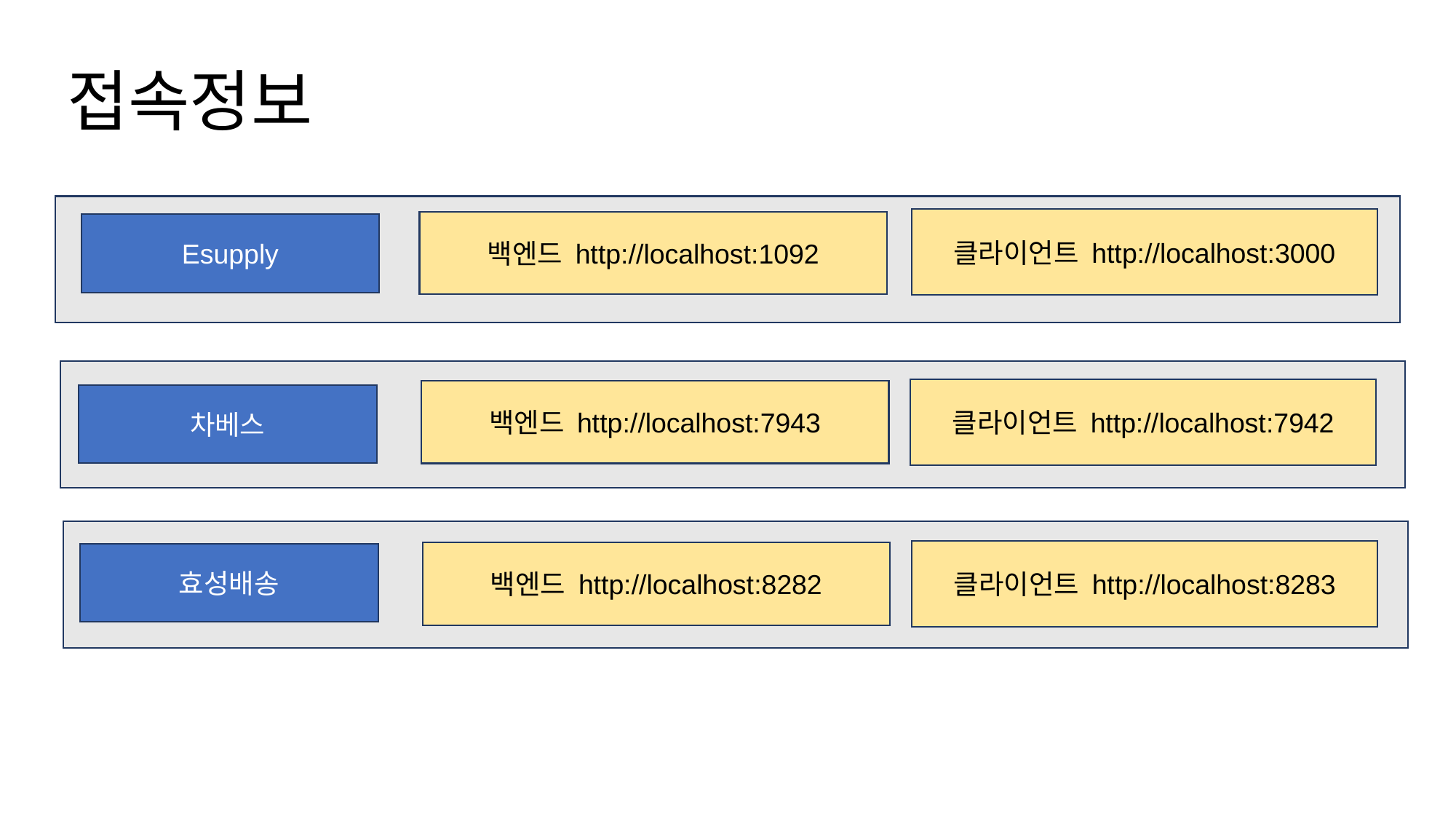

# 접속정보

클라이언트 http://localhost:3000
백엔드 http://localhost:1092
Esupply

클라이언트 http://localhost:7942
백엔드 http://localhost:7943
차베스

클라이언트 http://localhost:8283
백엔드 http://localhost:8282
효성배송